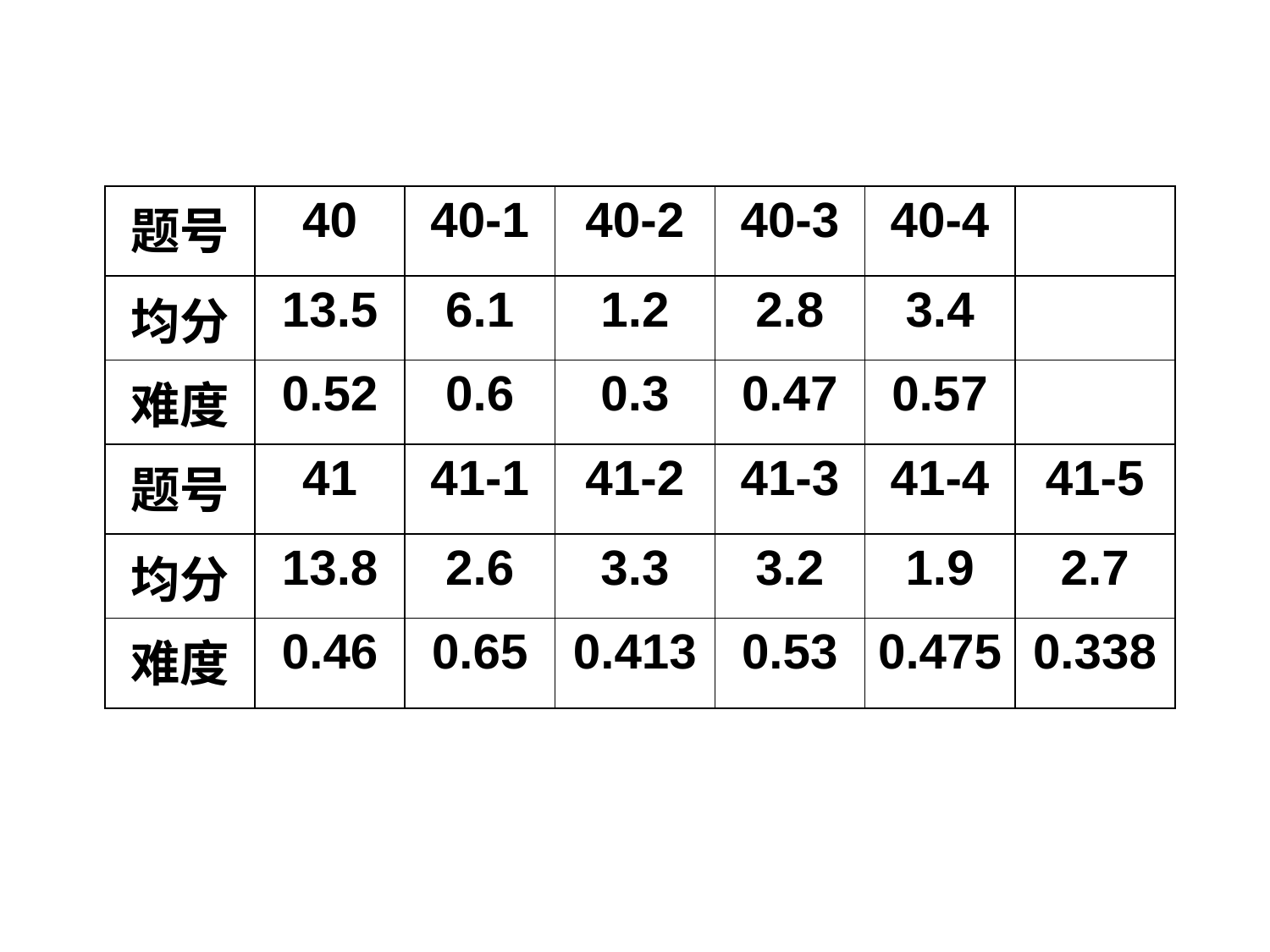

| 题号 | 40 | 40-1 | 40-2 | 40-3 | 40-4 |  |
| --- | --- | --- | --- | --- | --- | --- |
| 均分 | 13.5 | 6.1 | 1.2 | 2.8 | 3.4 |  |
| 难度 | 0.52 | 0.6 | 0.3 | 0.47 | 0.57 |  |
| 题号 | 41 | 41-1 | 41-2 | 41-3 | 41-4 | 41-5 |
| 均分 | 13.8 | 2.6 | 3.3 | 3.2 | 1.9 | 2.7 |
| 难度 | 0.46 | 0.65 | 0.413 | 0.53 | 0.475 | 0.338 |